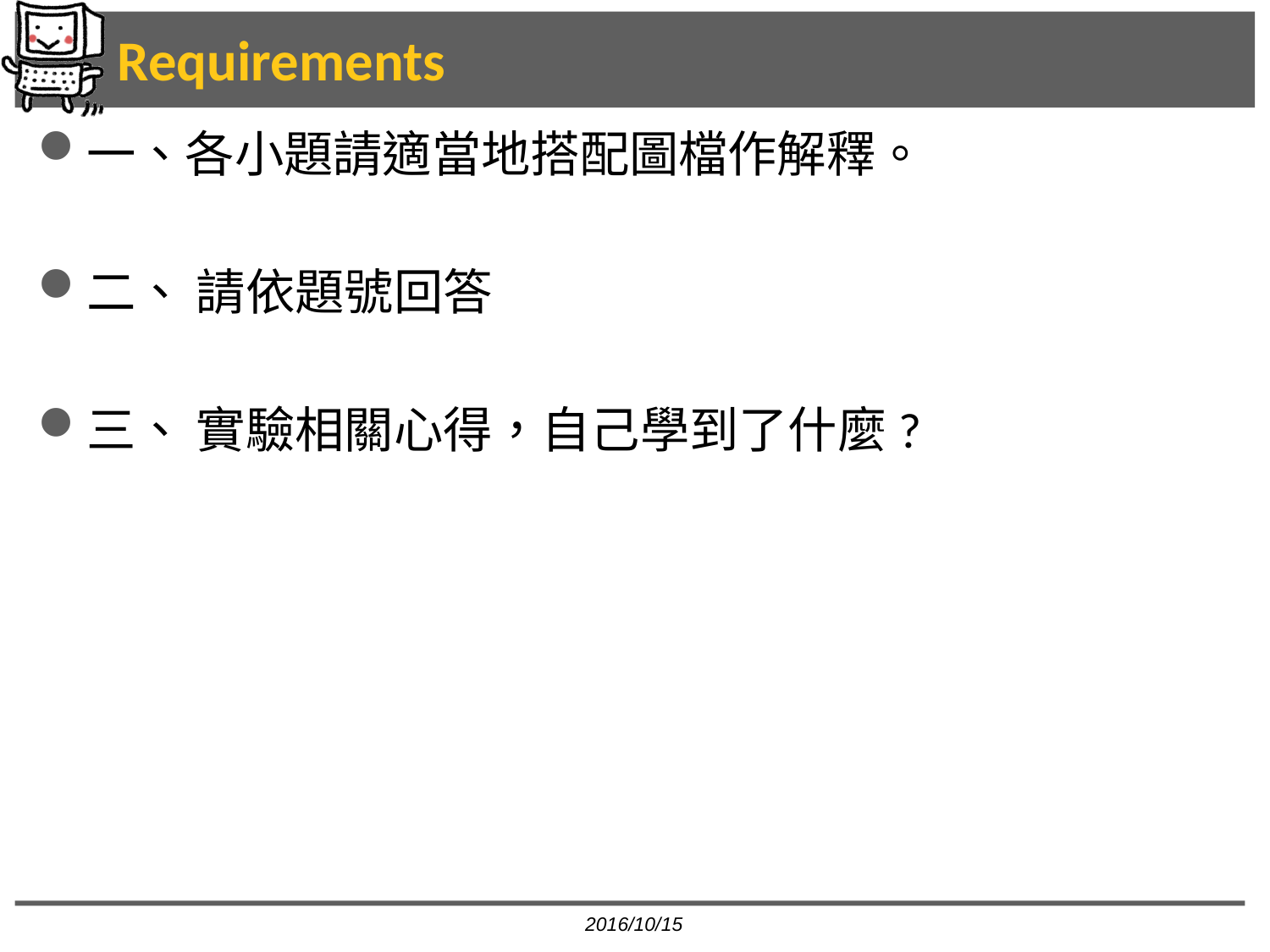

# Requirements
一、各小題請適當地搭配圖檔作解釋。

二、 請依題號回答

三、 實驗相關心得，自己學到了什麼?
2016/10/15